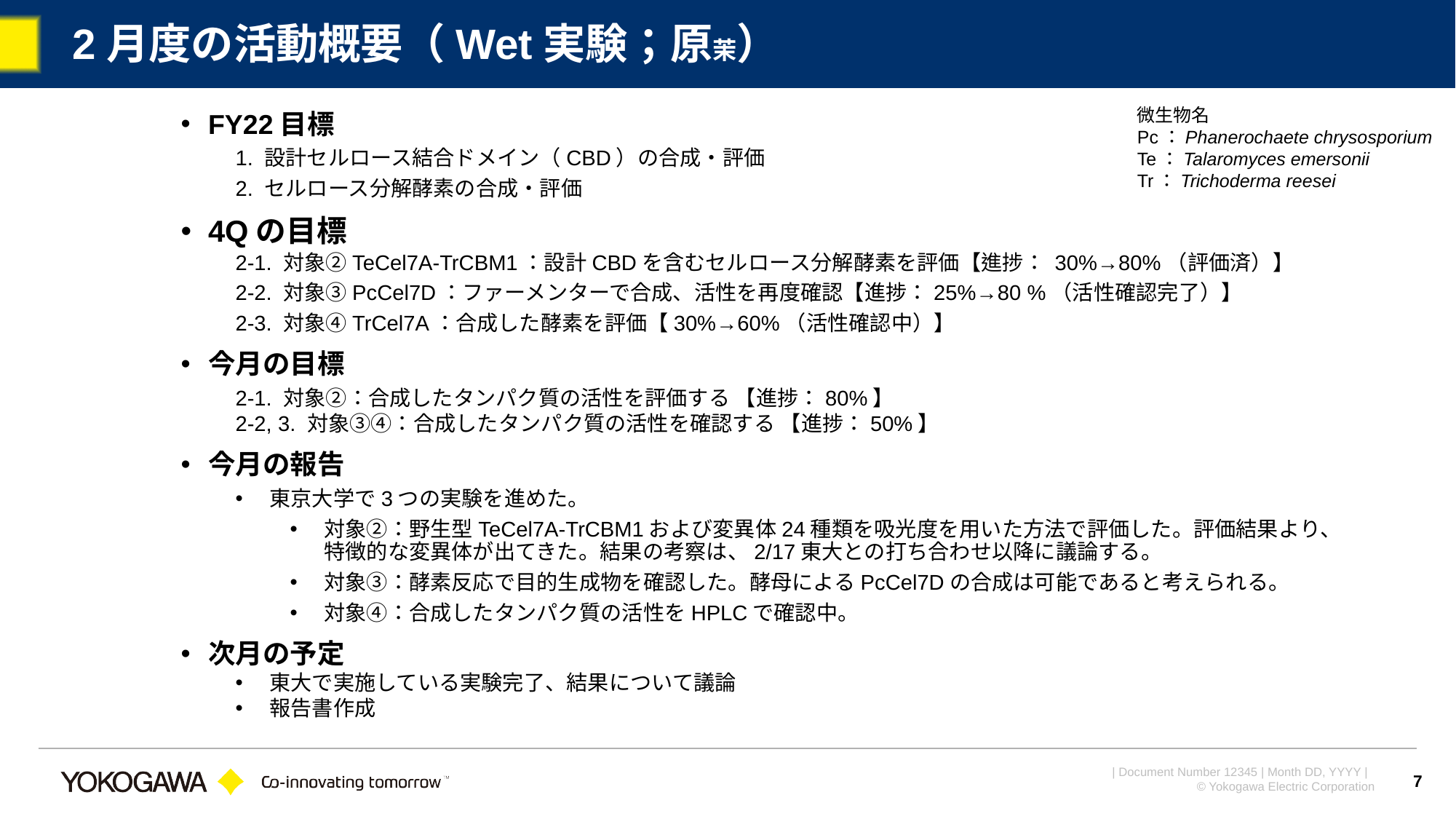

# 2月度の活動概要（Wet実験；原茉）
微生物名
Pc：Phanerochaete chrysosporium
Te：Talaromyces emersonii
Tr：Trichoderma reesei
FY22目標
1. 設計セルロース結合ドメイン（CBD）の合成・評価
2. セルロース分解酵素の合成・評価
4Qの目標
2-1. 対象②TeCel7A-TrCBM1：設計CBDを含むセルロース分解酵素を評価【進捗： 30%→80%（評価済）】
2-2. 対象③PcCel7D：ファーメンターで合成、活性を再度確認【進捗：25%→80 %（活性確認完了）】
2-3. 対象④TrCel7A：合成した酵素を評価【30%→60%（活性確認中）】
今月の目標
2-1. 対象②：合成したタンパク質の活性を評価する 【進捗：80%】
2-2, 3. 対象③④：合成したタンパク質の活性を確認する 【進捗：50%】
今月の報告
東京大学で3つの実験を進めた。
対象②：野生型TeCel7A-TrCBM1および変異体24種類を吸光度を用いた方法で評価した。評価結果より、特徴的な変異体が出てきた。結果の考察は、2/17東大との打ち合わせ以降に議論する。
対象③：酵素反応で目的生成物を確認した。酵母によるPcCel7Dの合成は可能であると考えられる。
対象④：合成したタンパク質の活性をHPLCで確認中。
次月の予定
東大で実施している実験完了、結果について議論
報告書作成
7